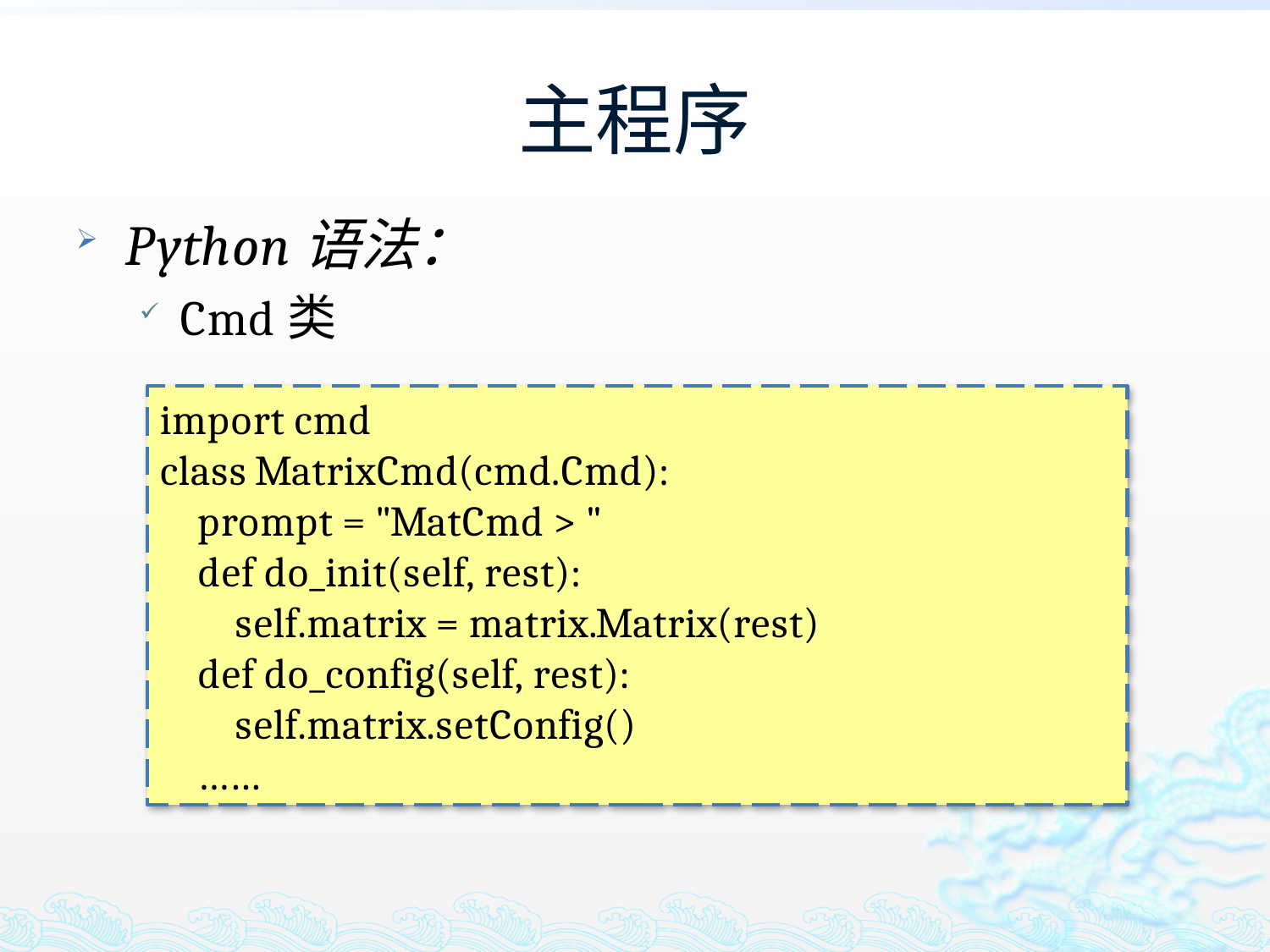

# 主程序
Python语法：
Cmd类
import cmd
class MatrixCmd(cmd.Cmd):
    prompt = "MatCmd > "
    def do_init(self, rest):
        self.matrix = matrix.Matrix(rest)
    def do_config(self, rest):
        self.matrix.setConfig()
    ……